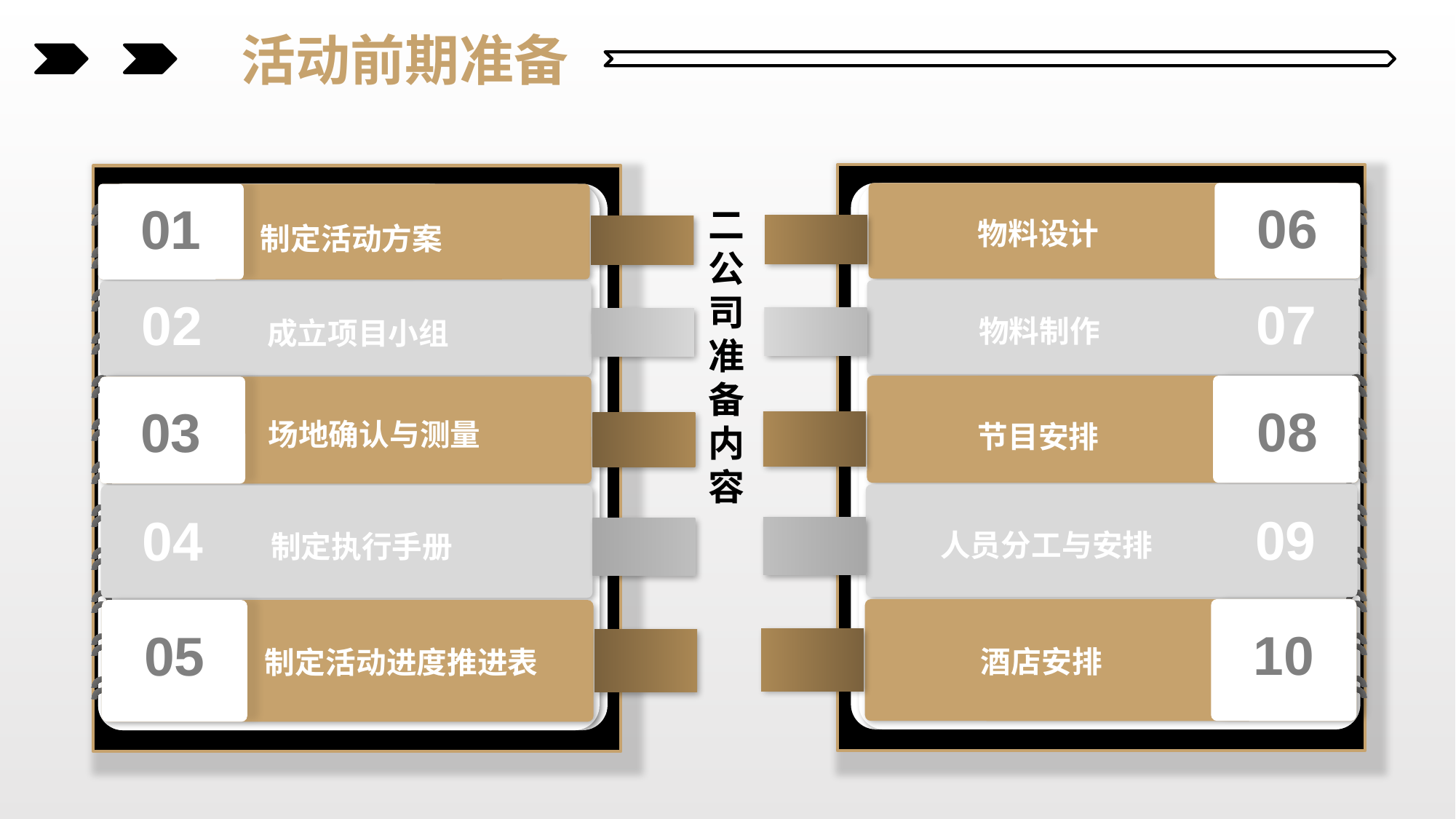

活动前期准备

06
物料设计

01
制定活动方案

二
公司准备内容

07
物料制作

02
成立项目小组

08
节目安排

03
场地确认与测量

09
人员分工与安排

04
制定执行手册

10
酒店安排

05
制定活动进度推进表